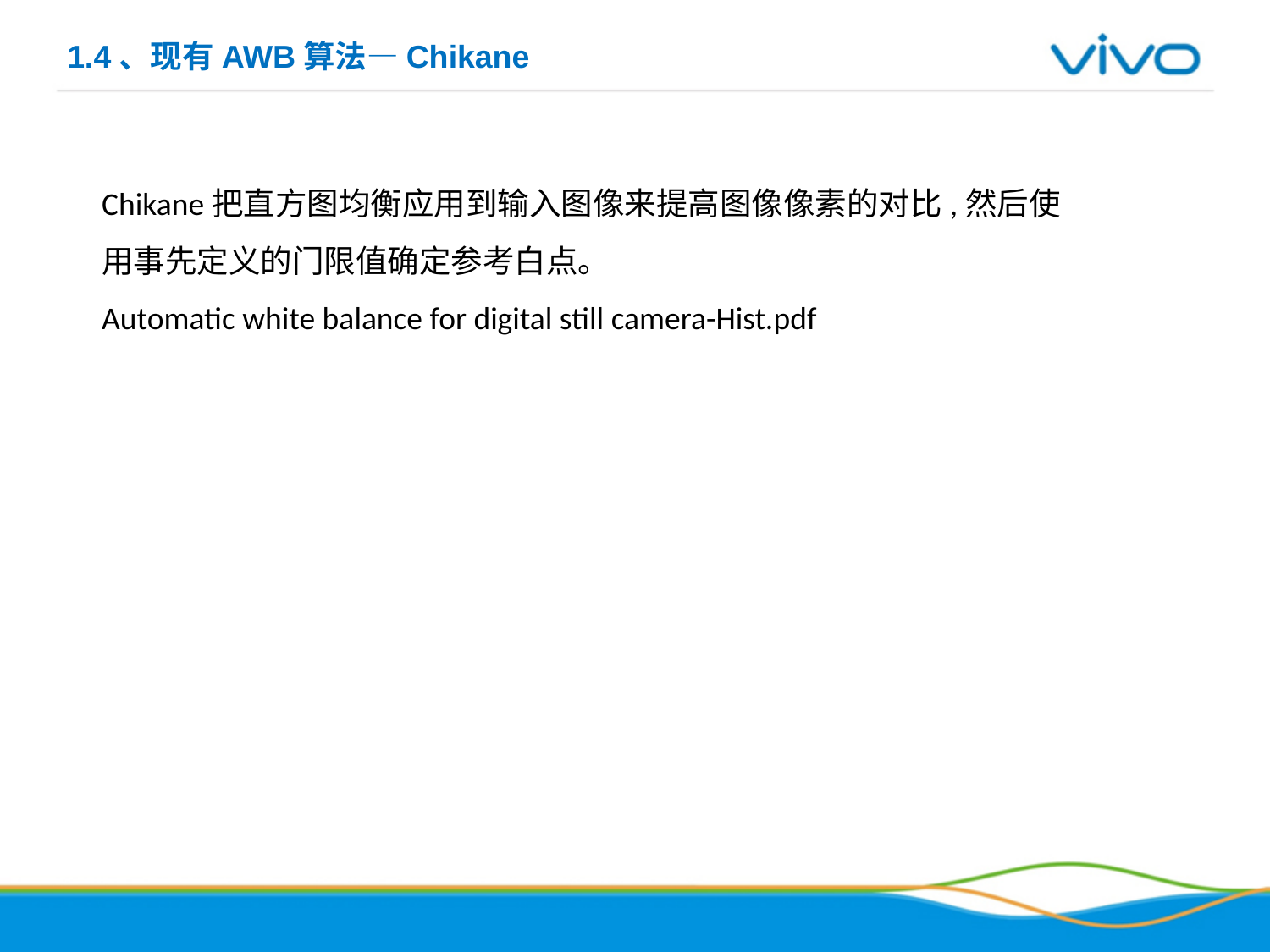

1.4、现有AWB算法—Chikane
Chikane把直方图均衡应用到输入图像来提高图像像素的对比,然后使用事先定义的门限值确定参考白点。
Automatic white balance for digital still camera-Hist.pdf